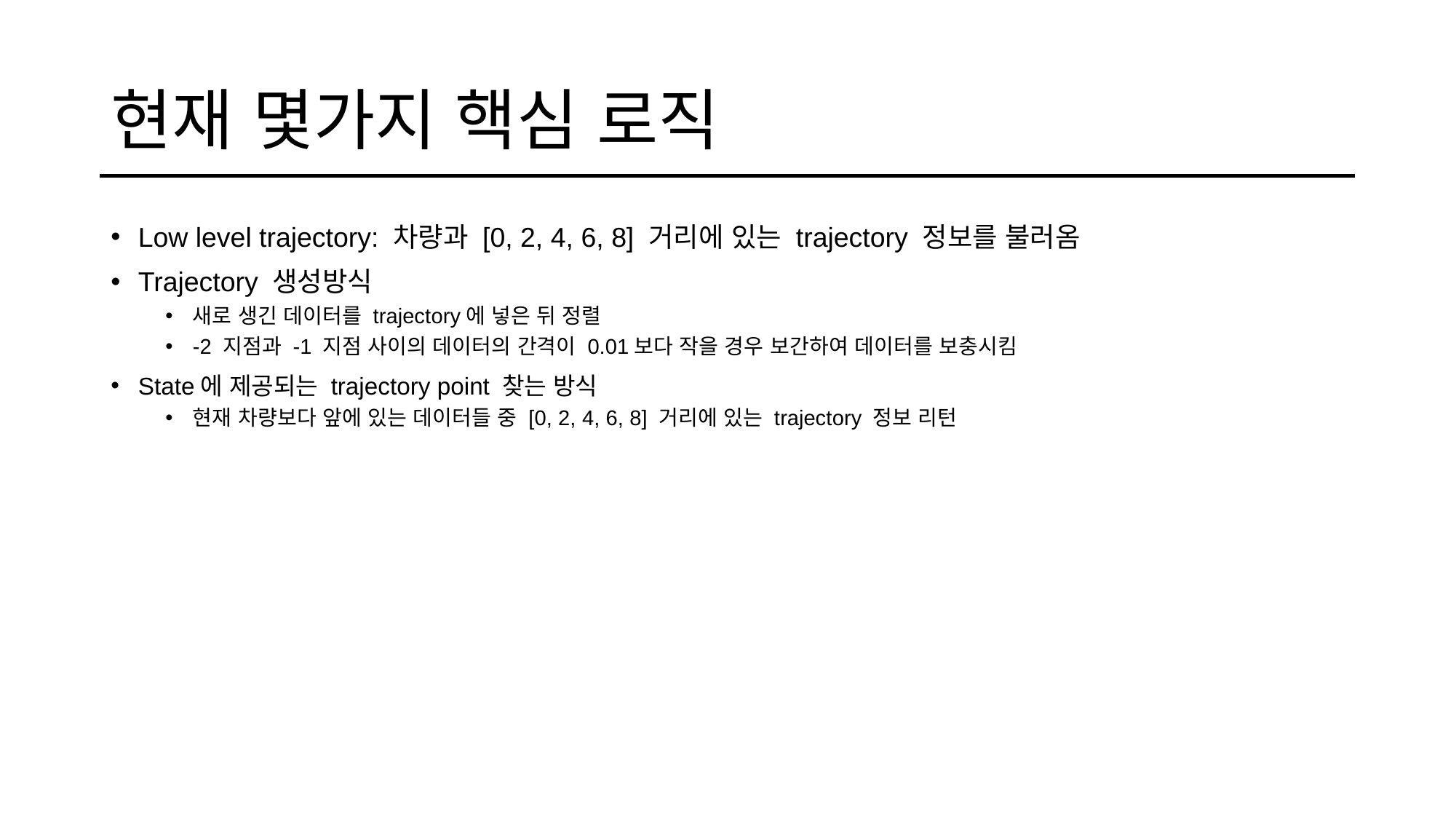

# 현재 몇가지 핵심 로직
Low level trajectory: 차량과 [0, 2, 4, 6, 8] 거리에 있는 trajectory 정보를 불러옴
Trajectory 생성방식
새로 생긴 데이터를 trajectory에 넣은 뒤 정렬
-2 지점과 -1 지점 사이의 데이터의 간격이 0.01보다 작을 경우 보간하여 데이터를 보충시킴
State에 제공되는 trajectory point 찾는 방식
현재 차량보다 앞에 있는 데이터들 중 [0, 2, 4, 6, 8] 거리에 있는 trajectory 정보 리턴